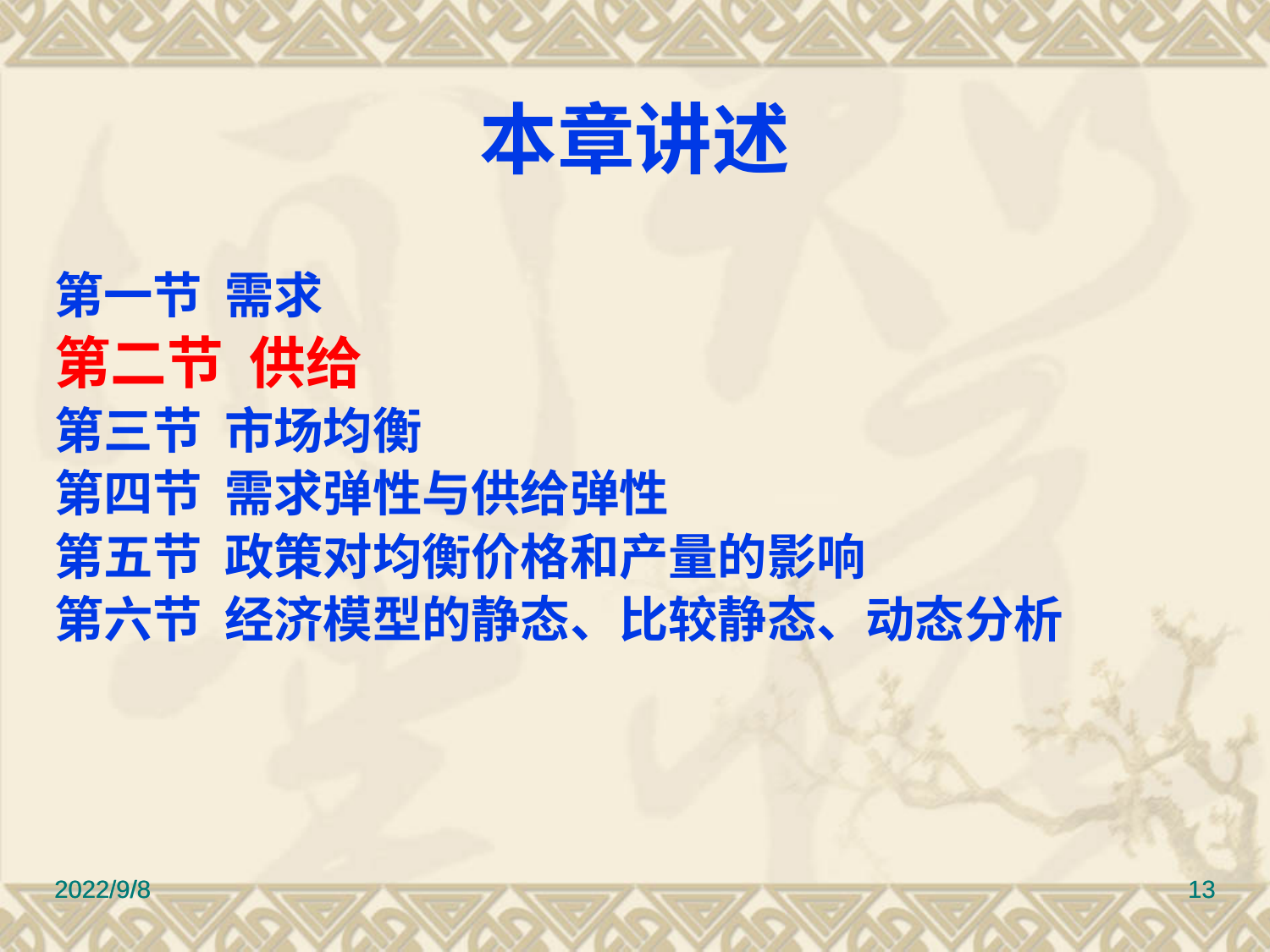

本章讲述
第一节  需求
第二节  供给
第三节  市场均衡
第四节  需求弹性与供给弹性
第五节  政策对均衡价格和产量的影响
第六节  经济模型的静态、比较静态、动态分析
2022/9/8
2022/9/8
13
13